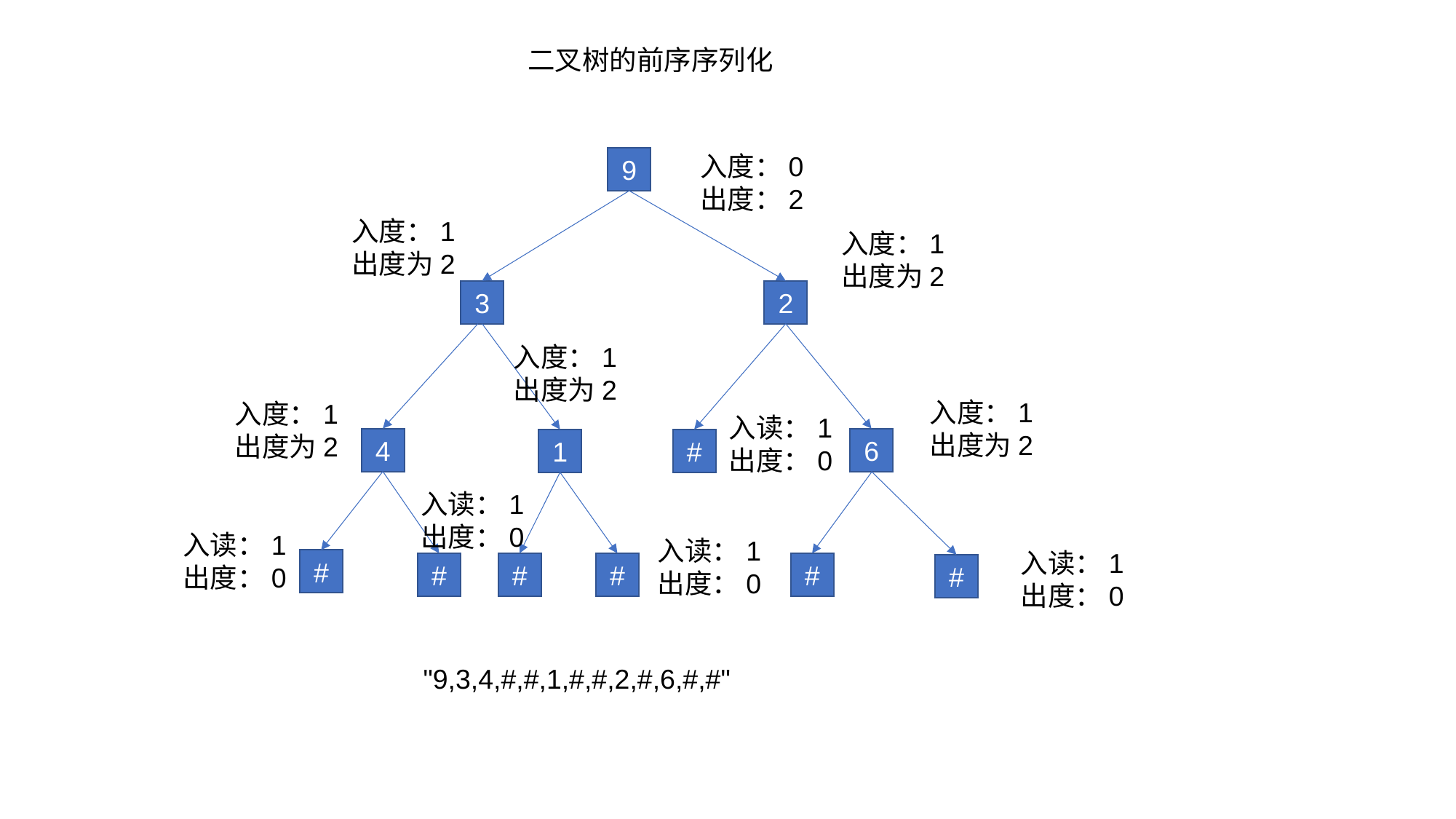

二叉树的前序序列化
入度：0
出度：2
9
入度：1
出度为2
入度：1
出度为2
3
2
入度：1
出度为2
入度：1
出度为2
入度：1
出度为2
入读：1
出度：0
4
6
1
#
入读：1
出度：0
入读：1
出度：0
入读：1
出度：0
入读：1
出度：0
#
#
#
#
#
#
"9,3,4,#,#,1,#,#,2,#,6,#,#"